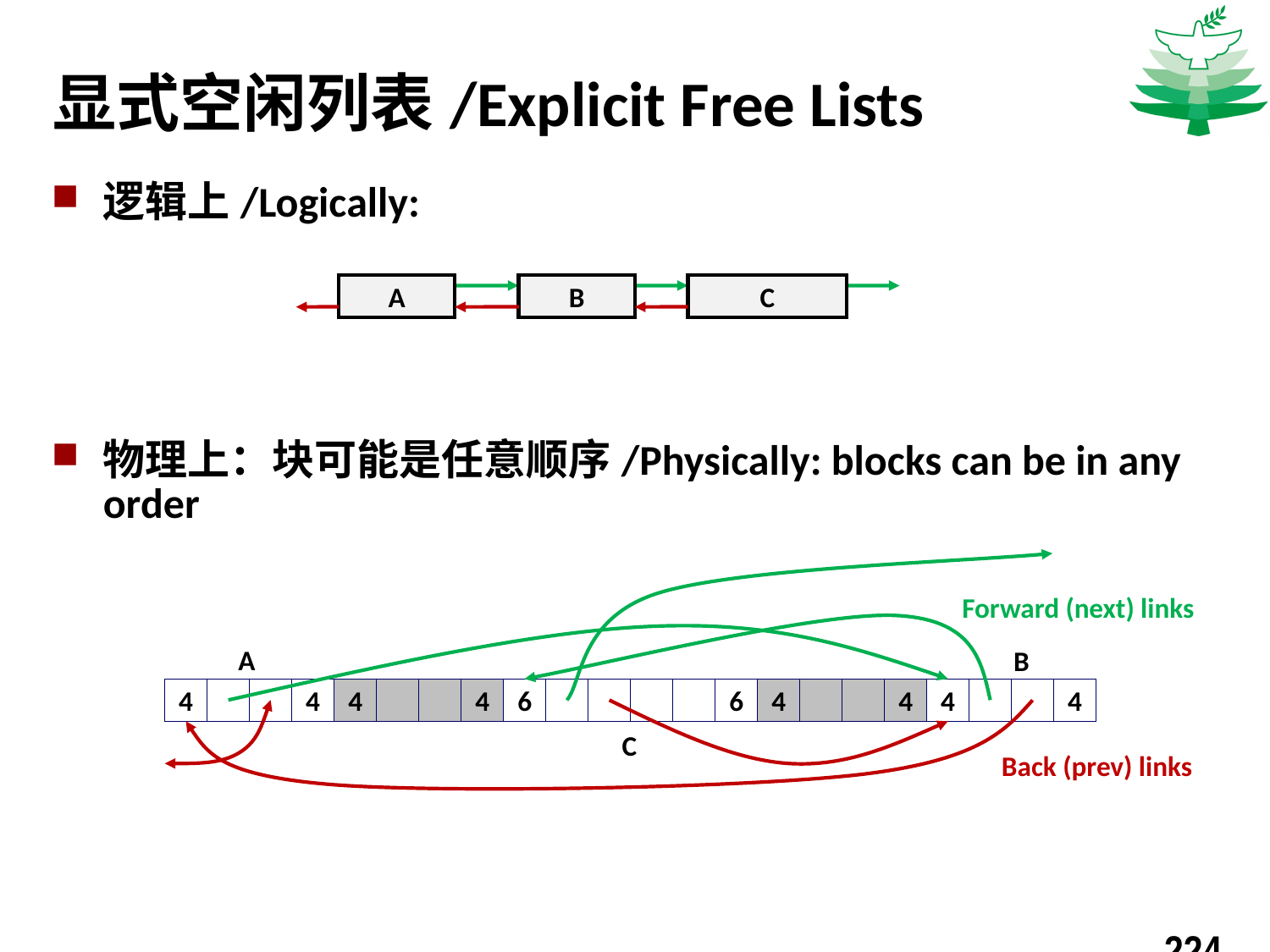

显式空闲列表/Explicit Free Lists
逻辑上/Logically:

物理上：块可能是任意顺序/Physically: blocks can be in any order
A
B
C

Forward (next) links

A
B
4

4
4

4
6

6
4

4
4

4

C
Back (prev) links